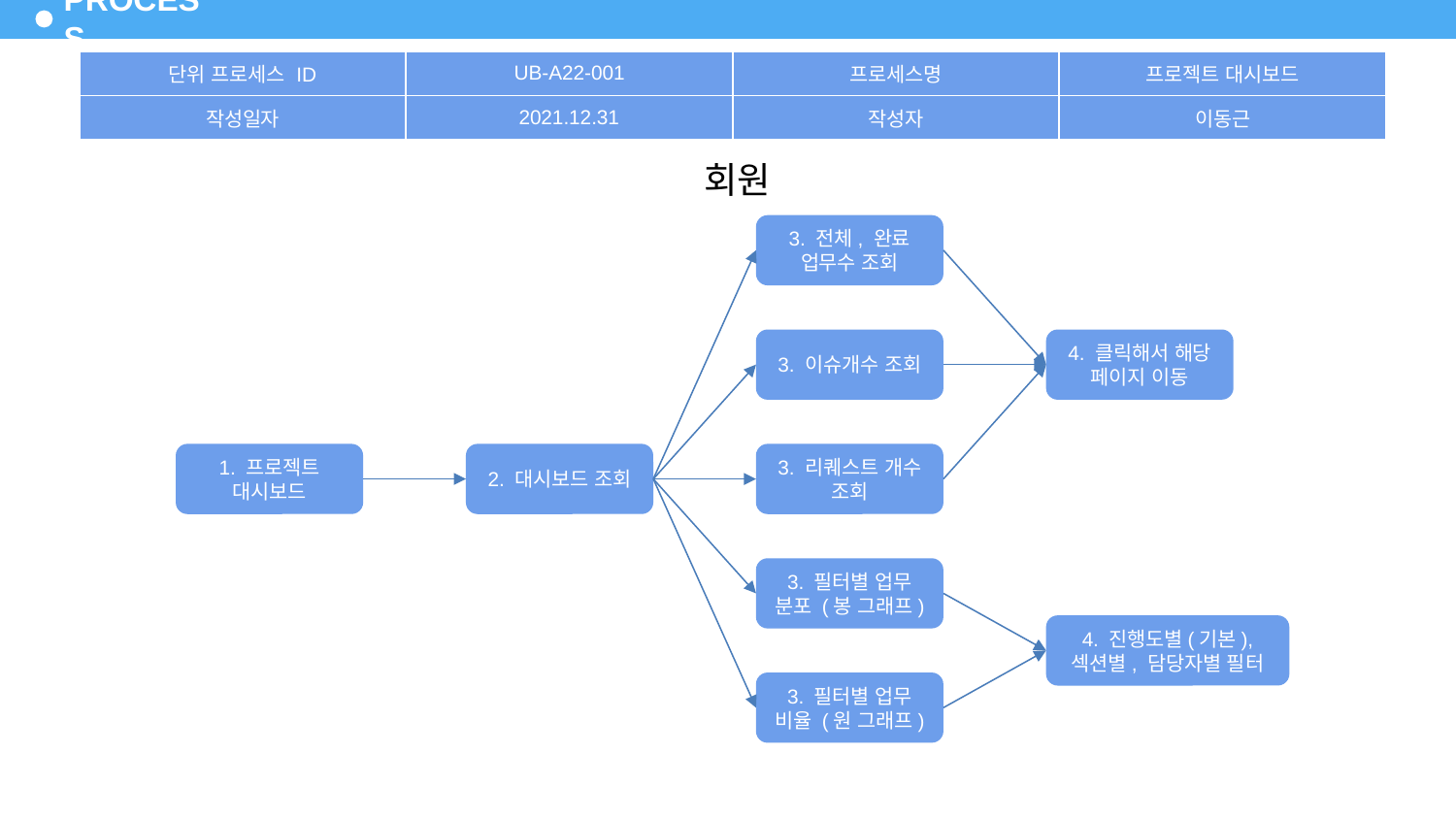

# PROCESS
| 단위 프로세스 ID | UB-A22-001 | 프로세스명 | 프로젝트 대시보드 |
| --- | --- | --- | --- |
| 작성일자 | 2021.12.31 | 작성자 | 이동근 |
회원
3. 전체, 완료 업무수 조회
3. 이슈개수 조회
4. 클릭해서 해당 페이지 이동
1. 프로젝트 대시보드
3. 리퀘스트 개수 조회
2. 대시보드 조회
3. 필터별 업무 분포 (봉 그래프)
4. 진행도별(기본), 섹션별, 담당자별 필터
3. 필터별 업무 비율 (원 그래프)